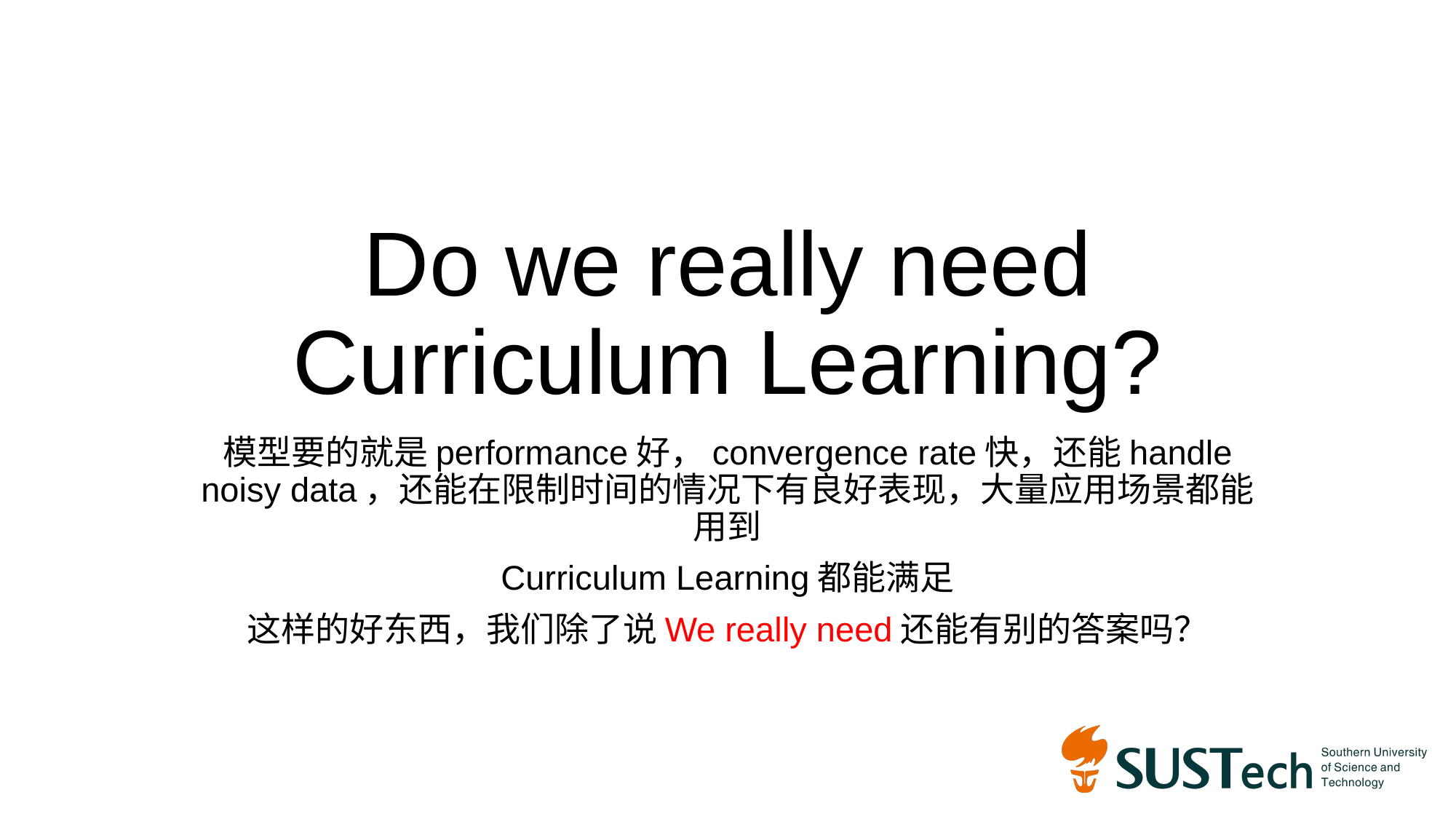

# Do we really need Curriculum Learning?
模型要的就是performance好，convergence rate快，还能handle noisy data，还能在限制时间的情况下有良好表现，大量应用场景都能用到
Curriculum Learning都能满足
这样的好东西，我们除了说We really need还能有别的答案吗？